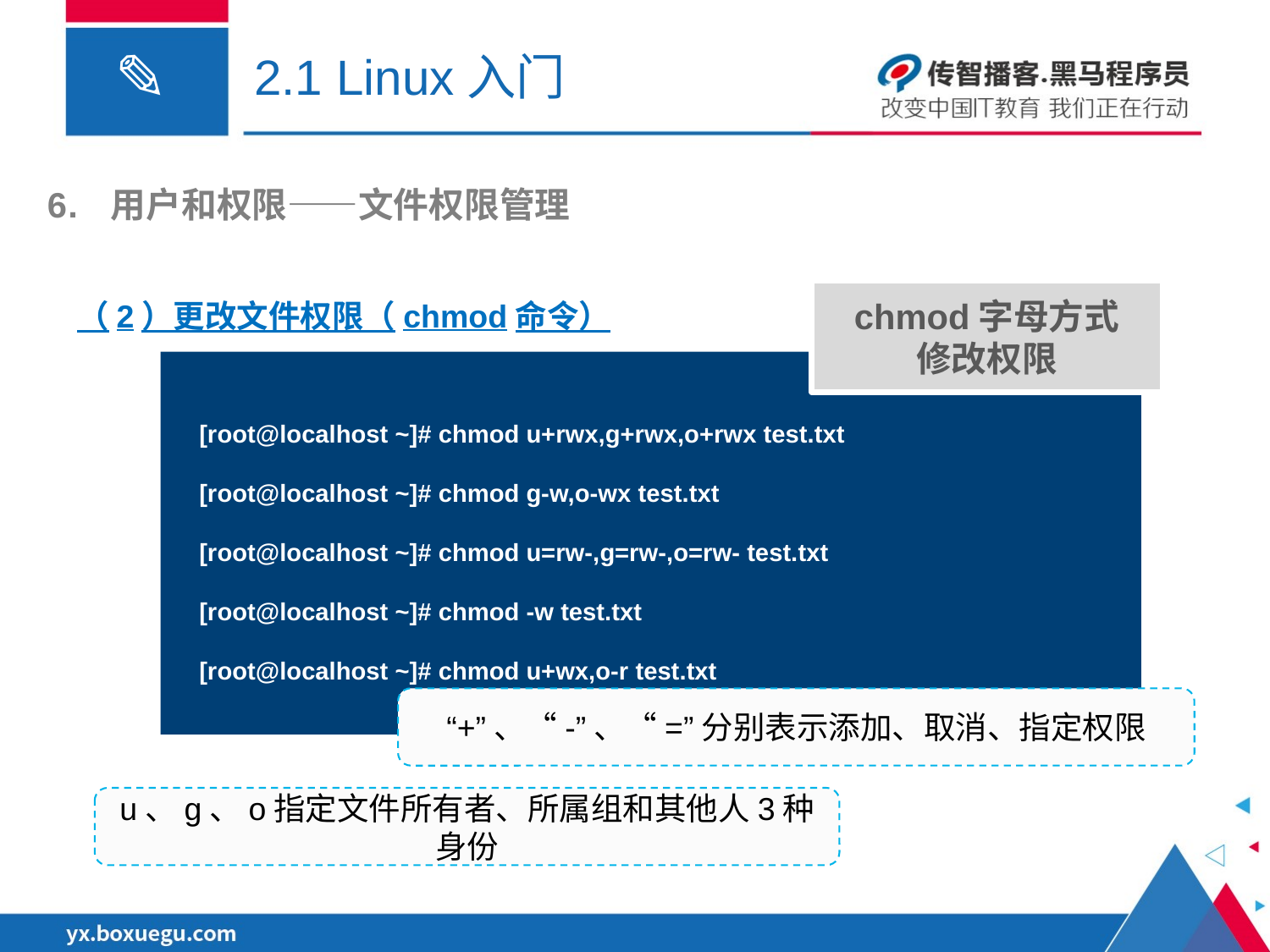

# 2.1 Linux入门
用户和权限——文件权限管理
（2）更改文件权限（chmod命令）
chmod字母方式
修改权限

[root@localhost ~]# chmod u+rwx,g+rwx,o+rwx test.txt
[root@localhost ~]# chmod g-w,o-wx test.txt
[root@localhost ~]# chmod u=rw-,g=rw-,o=rw- test.txt
[root@localhost ~]# chmod -w test.txt
[root@localhost ~]# chmod u+wx,o-r test.txt
“+”、“-”、“=”分别表示添加、取消、指定权限
u、g、o指定文件所有者、所属组和其他人3种身份